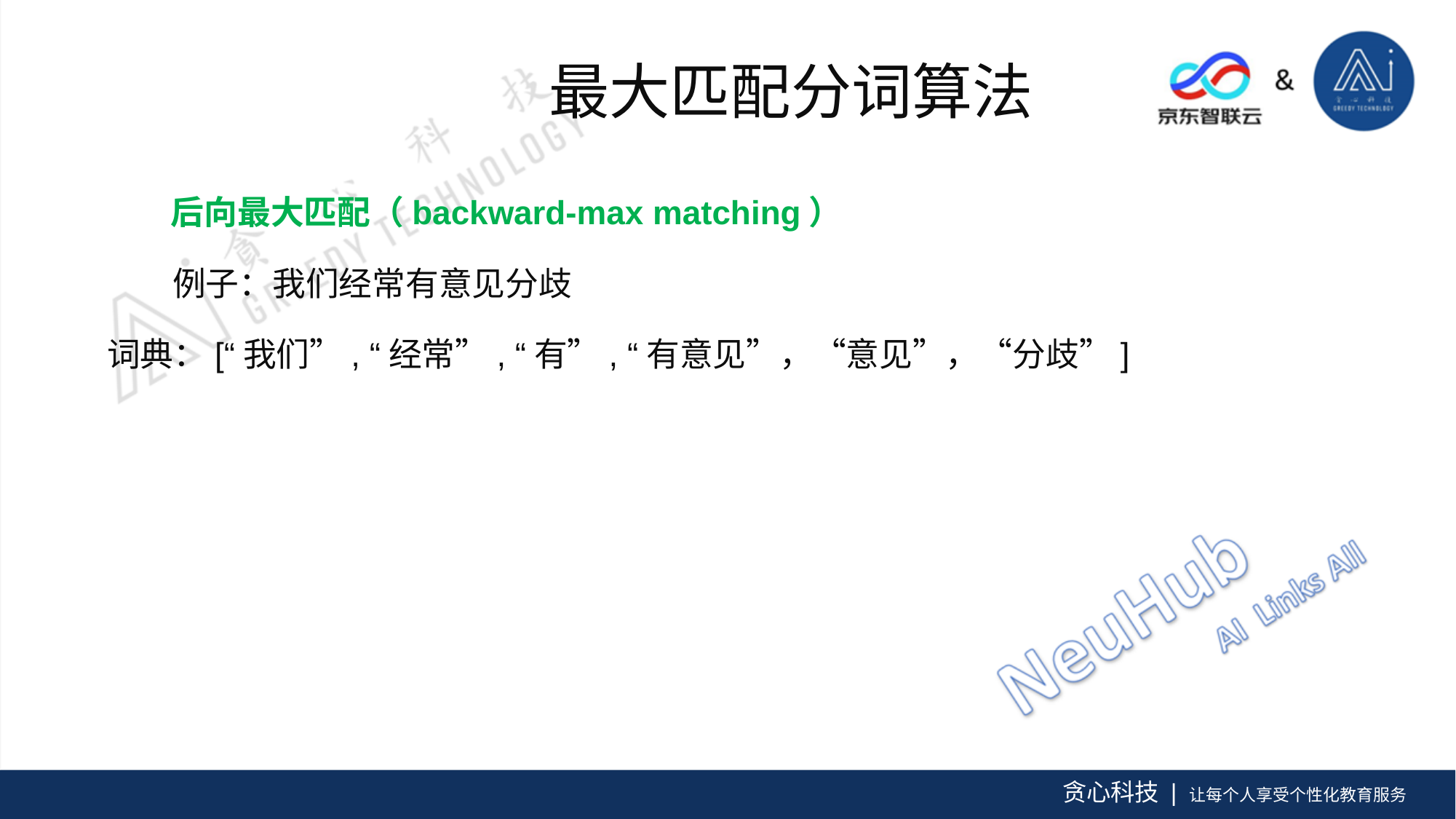

最大匹配分词算法
后向最大匹配（backward-max matching）
例子：我们经常有意见分歧
词典：[“我们”, “经常”, “有”, “有意见”，“意见”，“分歧”]